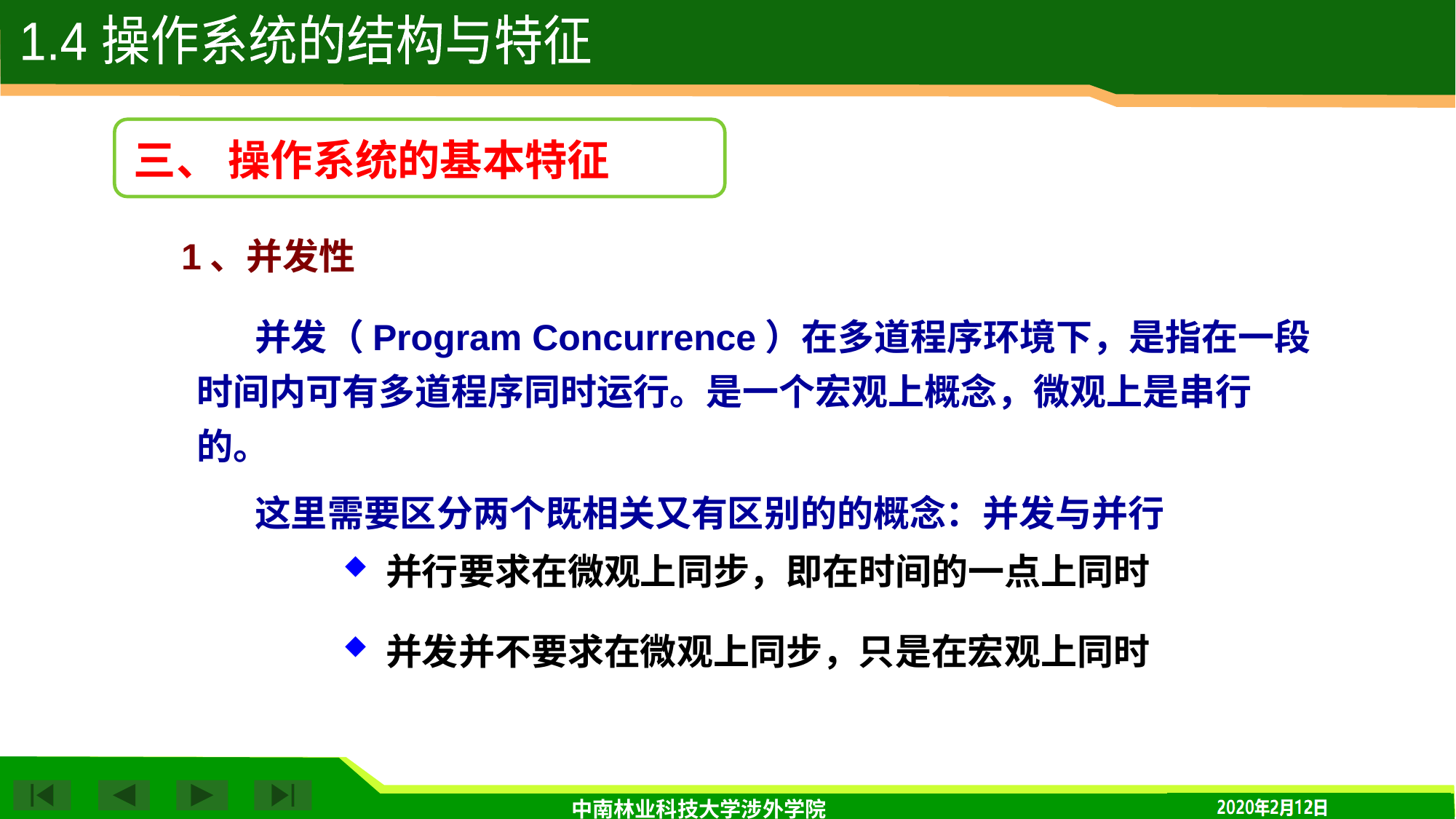

1.4 操作系统的结构与特征

三、 操作系统的基本特征
 1、并发性
      并发（Program Concurrence）在多道程序环境下，是指在一段时间内可有多道程序同时运行。是一个宏观上概念，微观上是串行的。
      这里需要区分两个既相关又有区别的的概念：并发与并行
 并行要求在微观上同步，即在时间的一点上同时
 并发并不要求在微观上同步，只是在宏观上同时